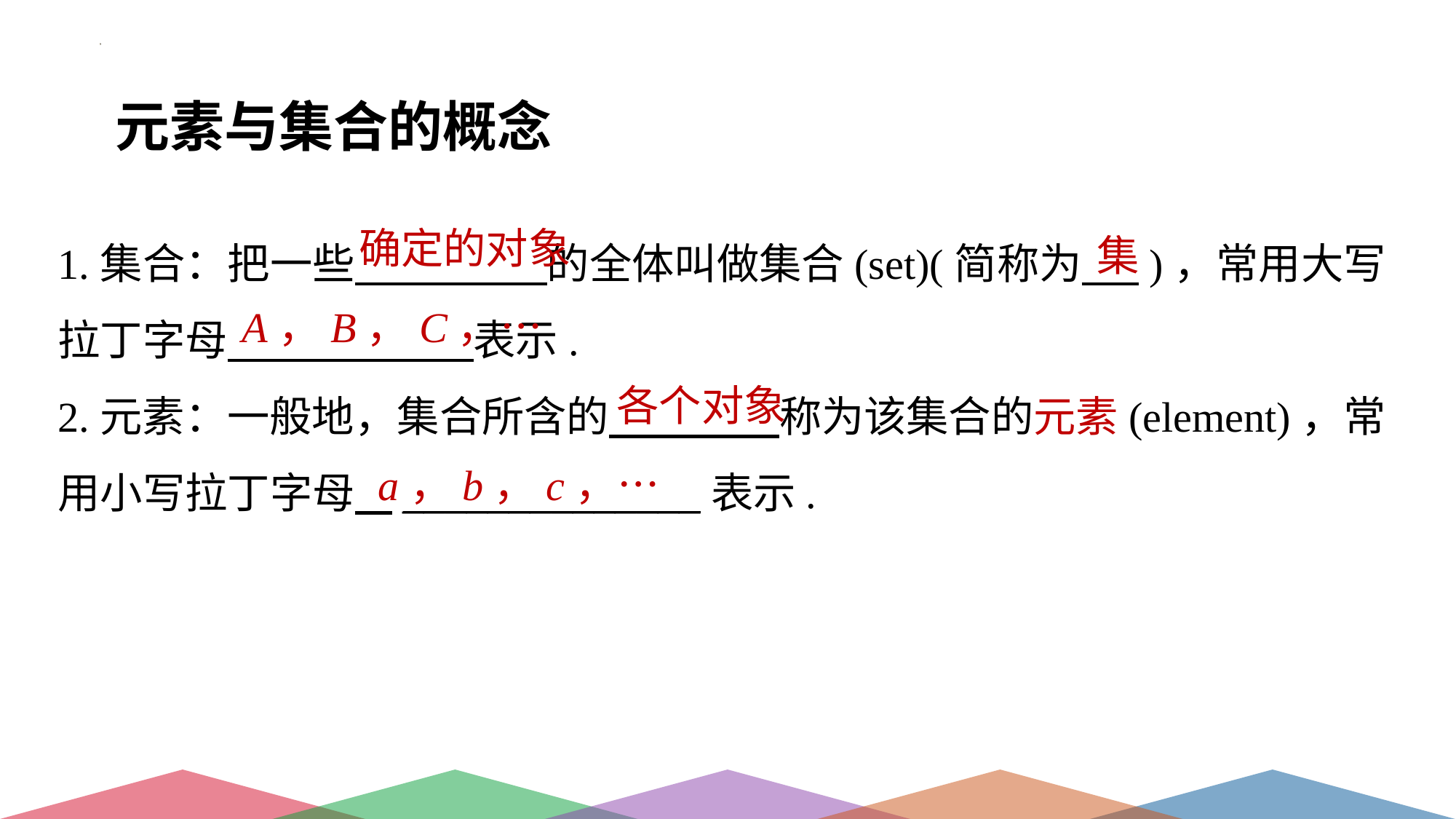

元素与集合的概念
1.集合：把一些                    的全体叫做集合(set)(简称为      )，常用大写拉丁字母                          表示.
2.元素：一般地，集合所含的                  称为该集合的元素(element)，常用小写拉丁字母    ______________表示.

确定的对象
集
A，B，C，…
各个对象
a，b，c，…